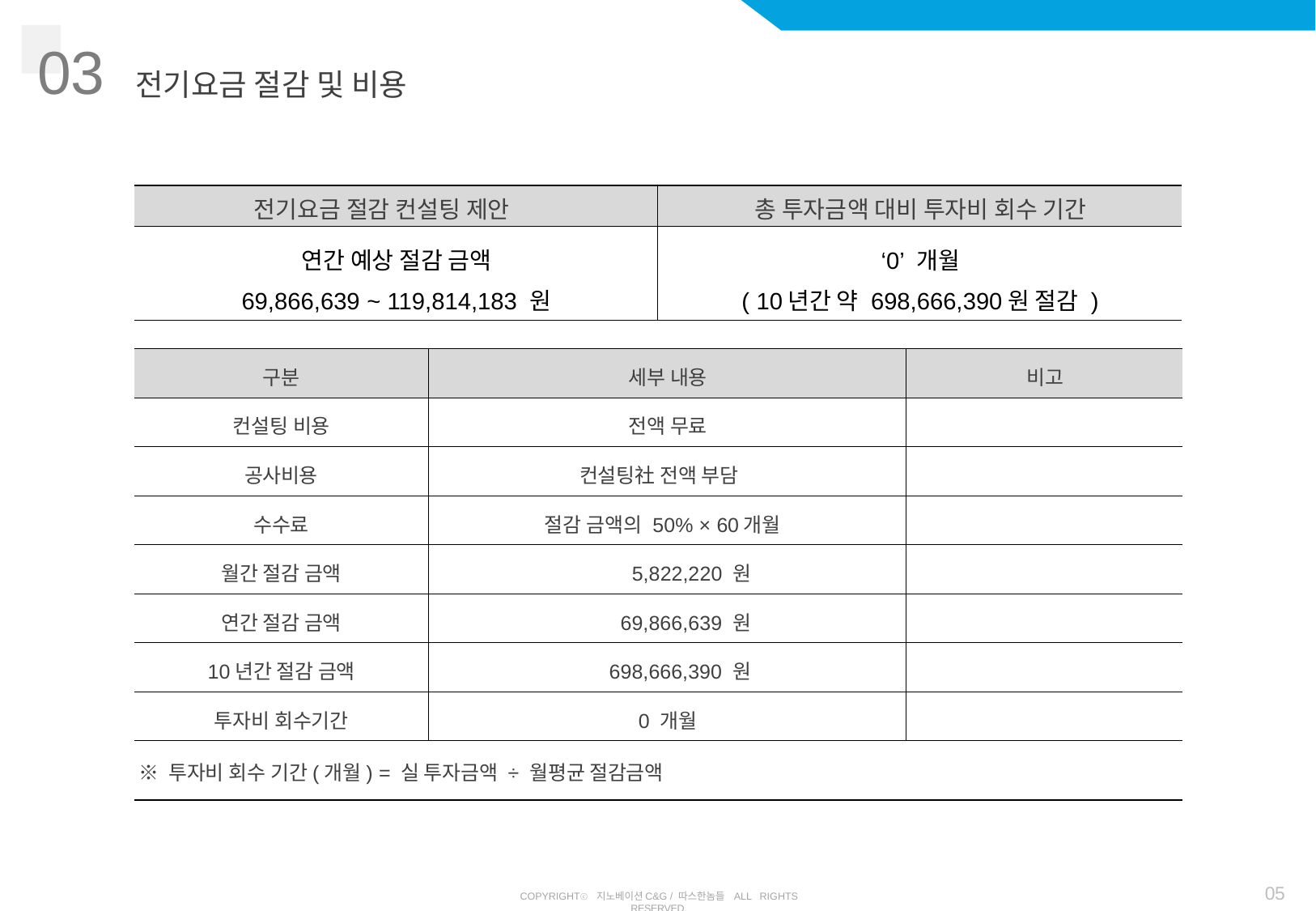

# 03
전기요금 절감 및 비용
| 전기요금 절감 컨설팅 제안 | 총 투자금액 대비 투자비 회수 기간 |
| --- | --- |
| 연간 예상 절감 금액 69,866,639 ~ 119,814,183 원 | ‘0’ 개월 ( 10년간 약 698,666,390원 절감 ) |
| 구분 | 세부 내용 | 비고 |
| --- | --- | --- |
| 컨설팅 비용 | 전액 무료 |  |
| 공사비용 | 컨설팅社 전액 부담 |  |
| 수수료 | 절감 금액의 50% × 60개월 |  |
| 월간 절감 금액 | 5,822,220 원 |  |
| 연간 절감 금액 | 69,866,639 원 |  |
| 10년간 절감 금액 | 698,666,390 원 |  |
| 투자비 회수기간 | 0 개월 |  |
※ 투자비 회수 기간(개월) = 실 투자금액 ÷ 월평균 절감금액

05
COPYRIGHTⓒ 지노베이션C&G / 따스한놈들 ALL RIGHTS RESERVED.